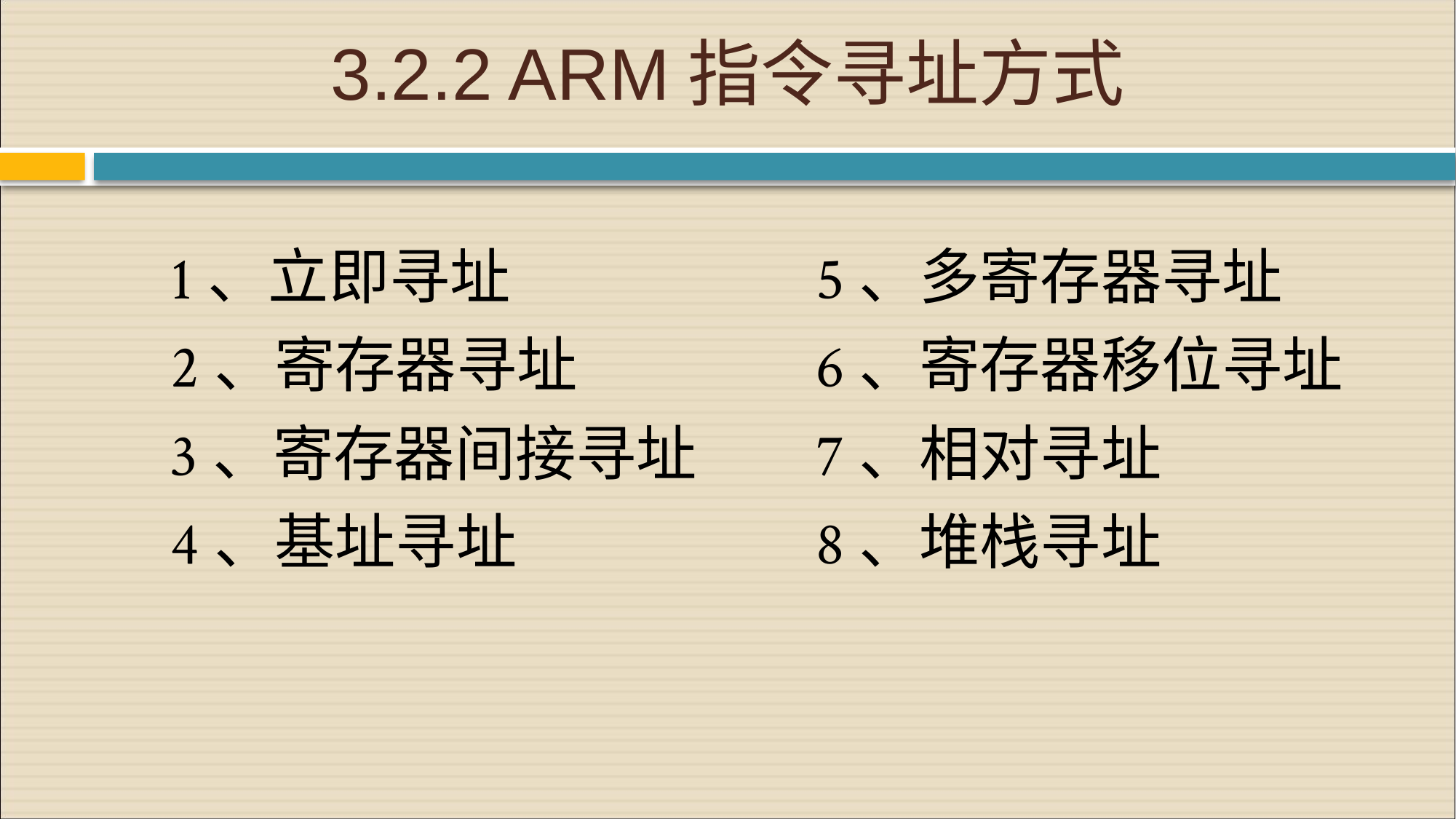

3.2.2 ARM指令寻址方式
1、立即寻址
2、寄存器寻址
3、寄存器间接寻址
4、基址寻址
5、多寄存器寻址
6、寄存器移位寻址
7、相对寻址
8、堆栈寻址